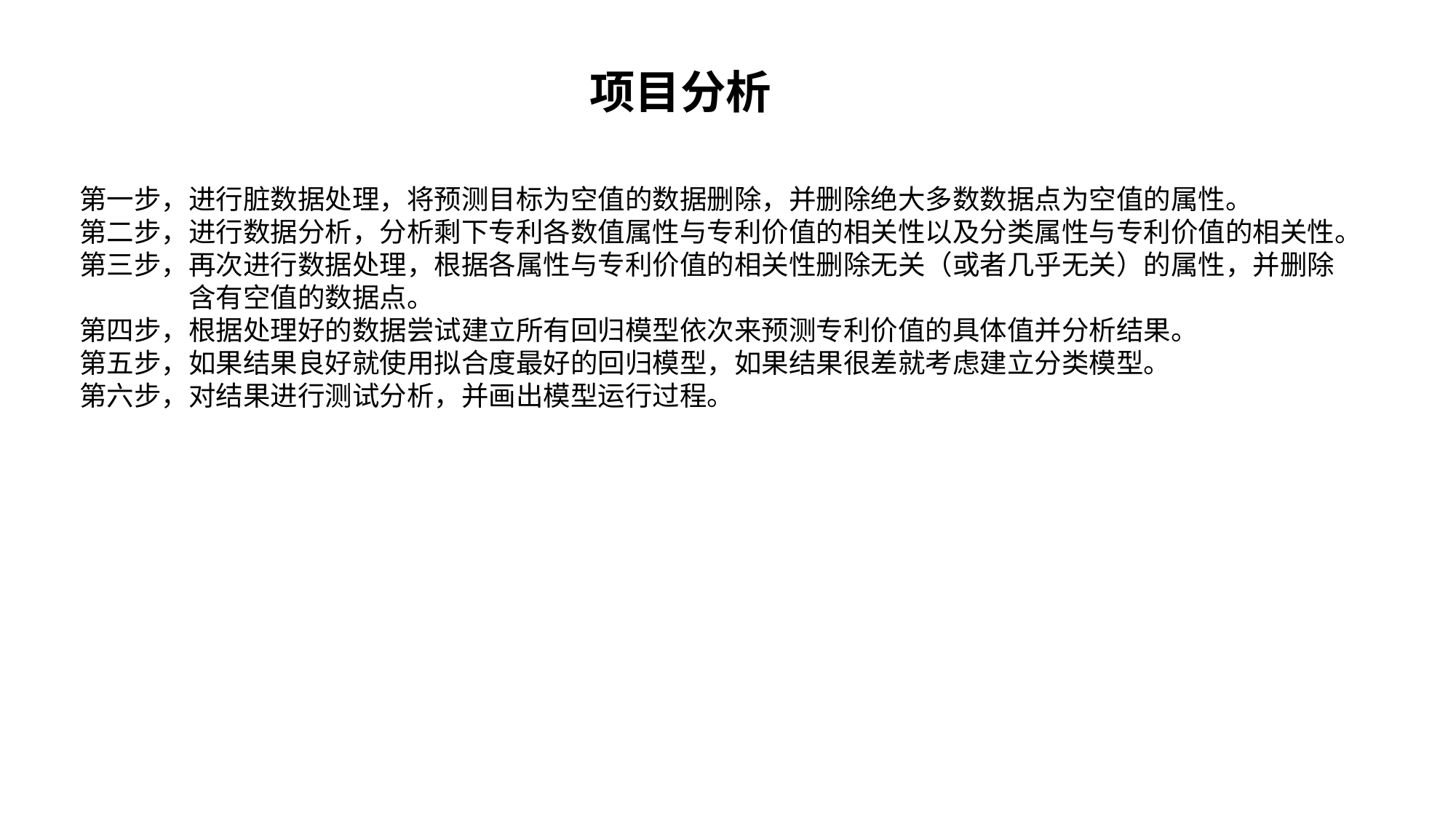

项目分析
第一步，进行脏数据处理，将预测目标为空值的数据删除，并删除绝大多数数据点为空值的属性。
第二步，进行数据分析，分析剩下专利各数值属性与专利价值的相关性以及分类属性与专利价值的相关性。
第三步，再次进行数据处理，根据各属性与专利价值的相关性删除无关（或者几乎无关）的属性，并删除  	含有空值的数据点。
第四步，根据处理好的数据尝试建立所有回归模型依次来预测专利价值的具体值并分析结果。
第五步，如果结果良好就使用拟合度最好的回归模型，如果结果很差就考虑建立分类模型。
第六步，对结果进行测试分析，并画出模型运行过程。